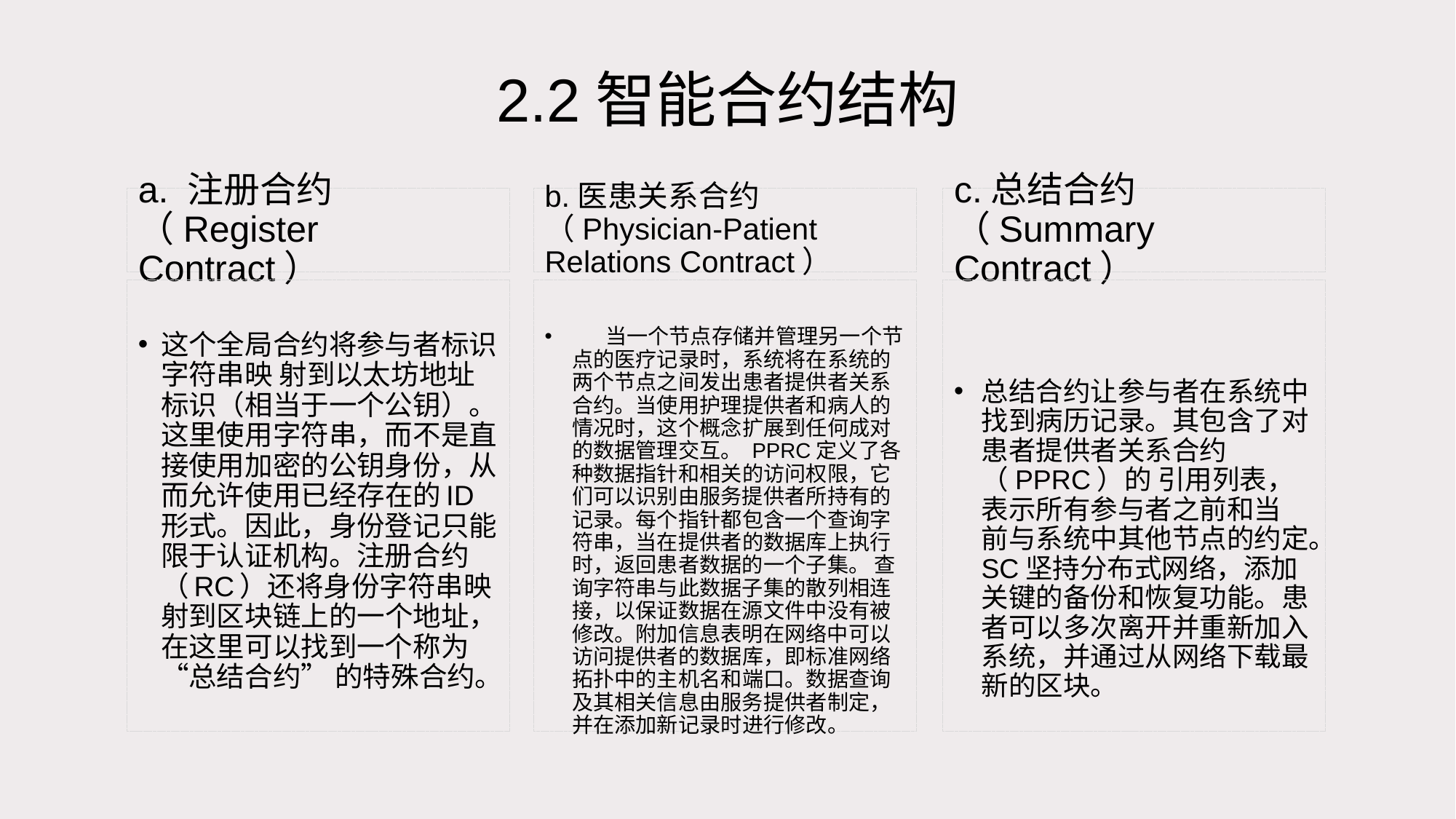

2.2智能合约结构
b.医患关系合约（Physician-Patient Relations Contract）
a. 注册合约（Register Contract）
c.总结合约（Summary Contract）

这个全局合约将参与者标识字符串映 射到以太坊地址标识（相当于一个公钥）。这里使用字符串，而不是直接使用加密的公钥身份，从而允许使用已经存在的ID形式。因此，身份登记只能限于认证机构。注册合约（RC）还将身份字符串映射到区块链上的一个地址，在这里可以找到一个称为 “总结合约” 的特殊合约。

      当一个节点存储并管理另一个节点的医疗记录时，系统将在系统的两个节点之间发出患者提供者关系合约。当使用护理提供者和病人的情况时，这个概念扩展到任何成对的数据管理交互。 PPRC定义了各种数据指针和相关的访问权限，它们可以识别由服务提供者所持有的记录。每个指针都包含一个查询字符串，当在提供者的数据库上执行时，返回患者数据的一个子集。 查询字符串与此数据子集的散列相连接，以保证数据在源文件中没有被修改。附加信息表明在网络中可以访问提供者的数据库，即标准网络拓扑中的主机名和端口。数据查询及其相关信息由服务提供者制定，并在添加新记录时进行修改。

总结合约让参与者在系统中找到病历记录。其包含了对患者提供者关系合约（PPRC）的 引用列表，表示所有参与者之前和当 前与系统中其他节点的约定。SC坚持分布式网络，添加关键的备份和恢复功能。患者可以多次离开并重新加入系统，并通过从网络下载最新的区块。